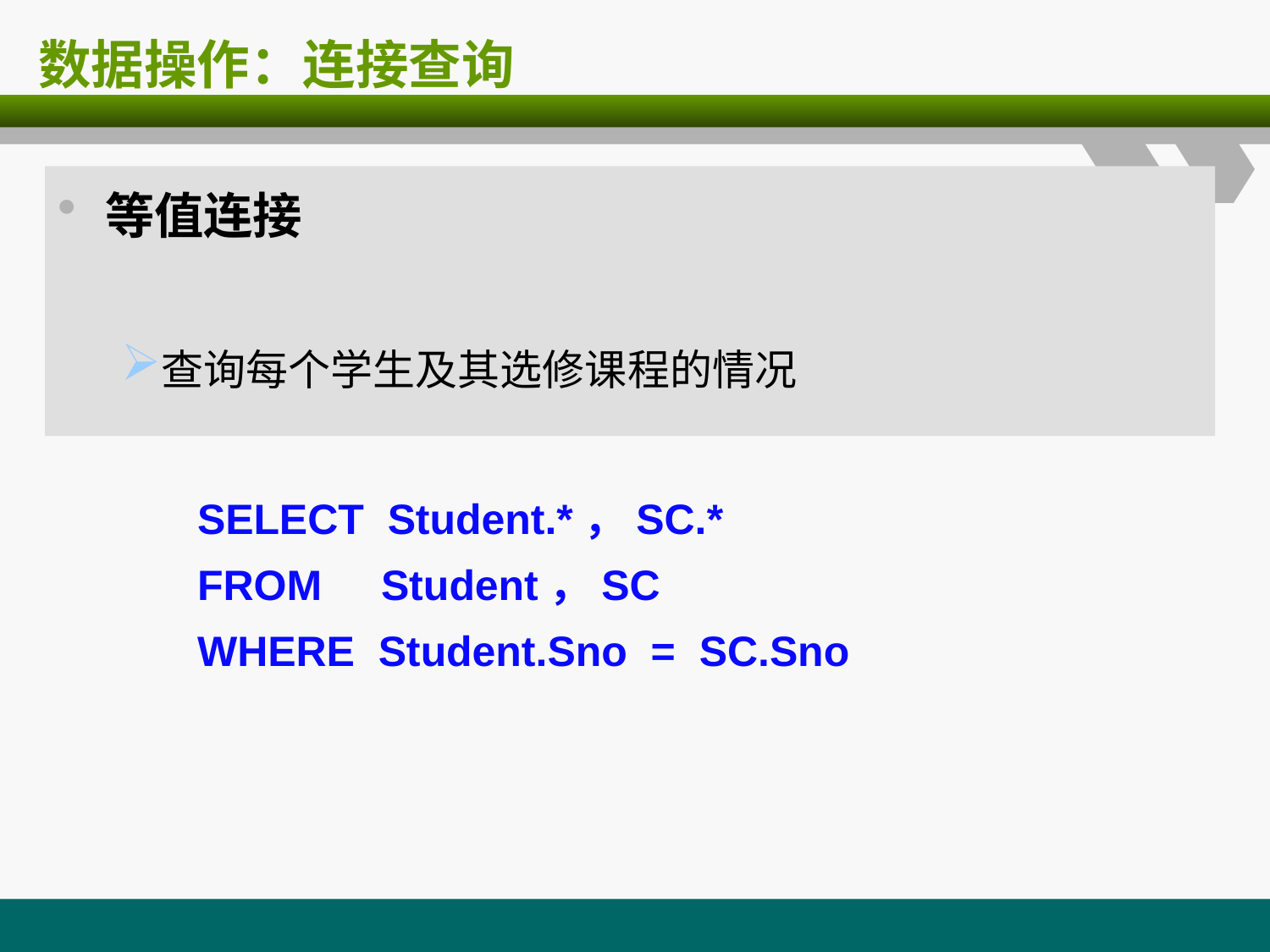

# 数据操作：连接查询
等值连接

查询每个学生及其选修课程的情况
SELECT  Student.*，SC.*
FROM     Student，SC
WHERE  Student.Sno  =  SC.Sno